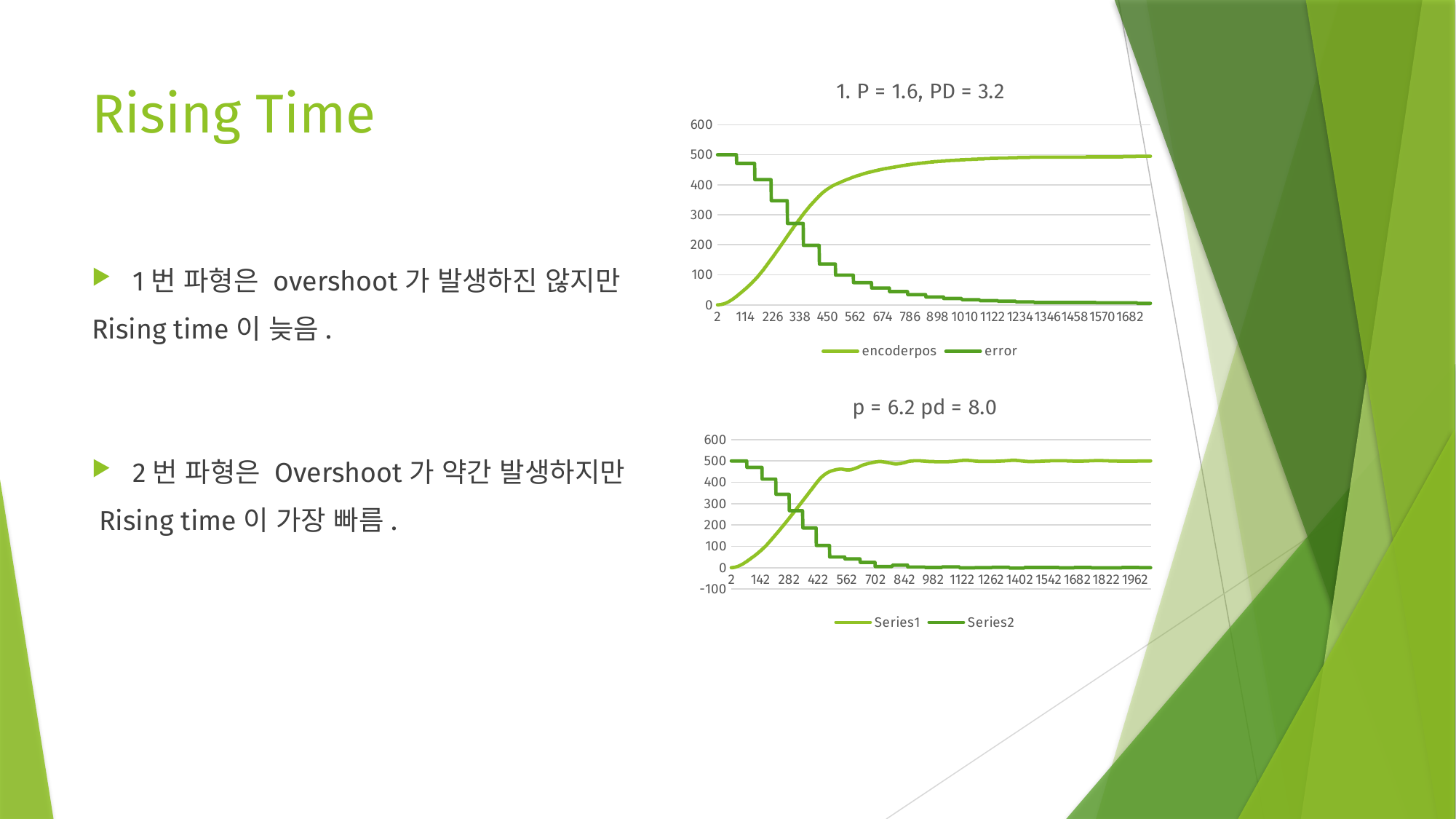

### Chart: 1. P = 1.6, PD = 3.2

| Category |  |  |
|---|---|---|
# Rising Time
1번 파형은 overshoot가 발생하진 않지만
Rising time이 늦음.

2번 파형은 Overshoot가 약간 발생하지만
 Rising time이 가장 빠름.

### Chart: p = 6.2 pd = 8.0

| Category |  |  |
|---|---|---|